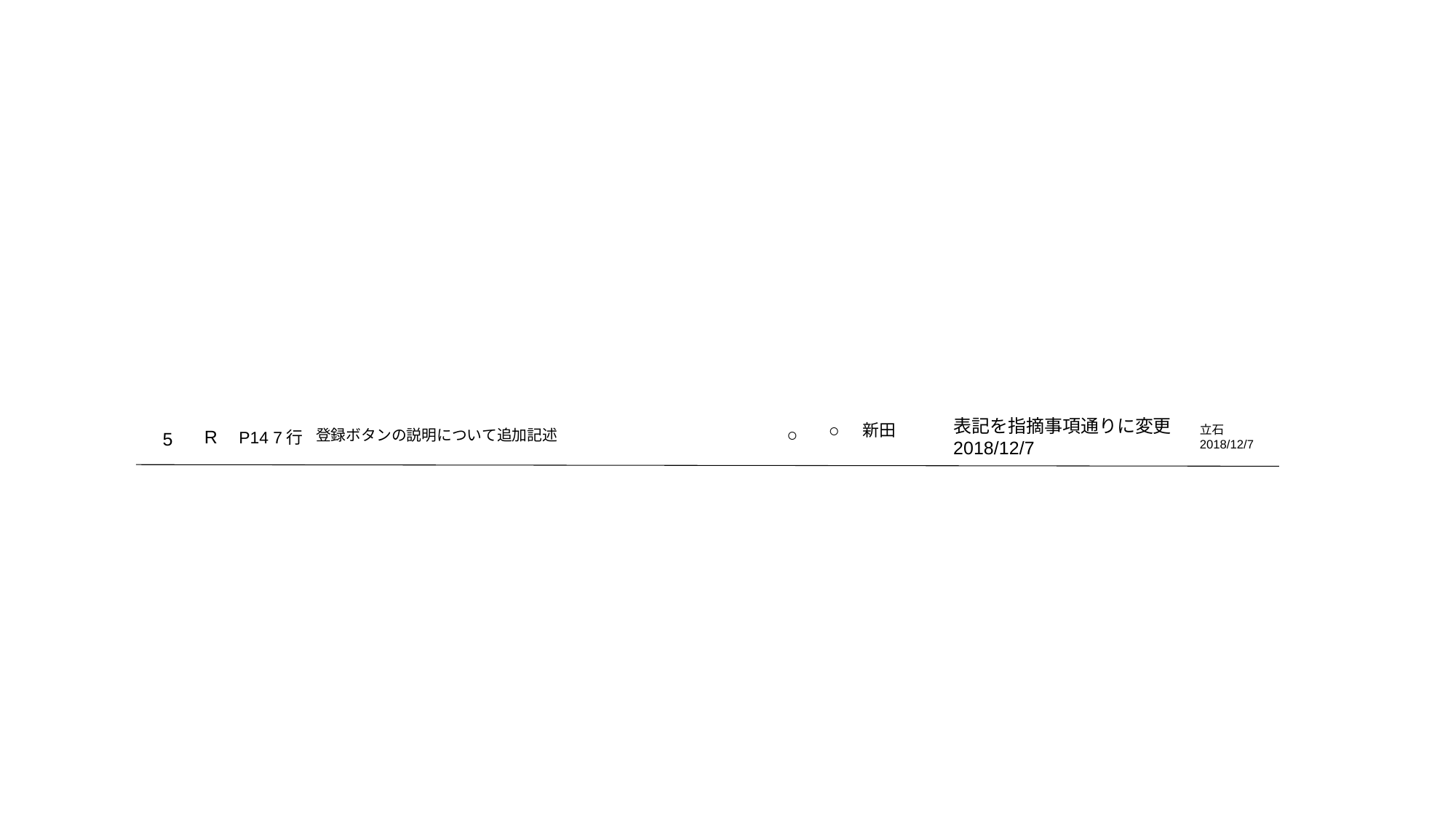

表記を指摘事項通りに変更
2018/12/7
新田
立石
2018/12/7
○
○
登録ボタンの説明について追加記述
R
P14 7行
5